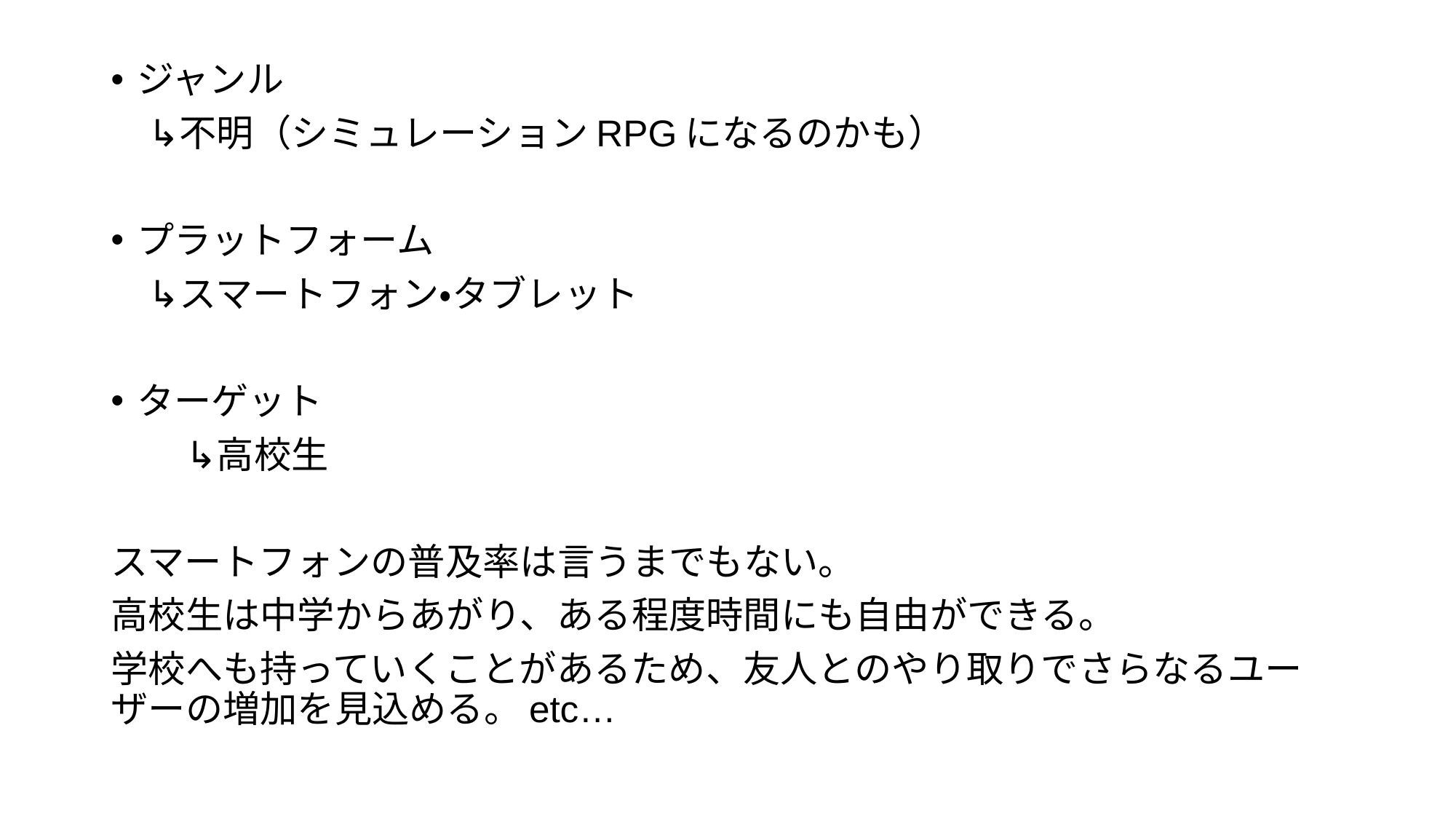

ジャンル
　↳不明（シミュレーションRPGになるのかも）

プラットフォーム
　↳スマートフォン・タブレット

ターゲット
　　↳高校生

スマートフォンの普及率は言うまでもない。
高校生は中学からあがり、ある程度時間にも自由ができる。
学校へも持っていくことがあるため、友人とのやり取りでさらなるユーザーの増加を見込める。etc…